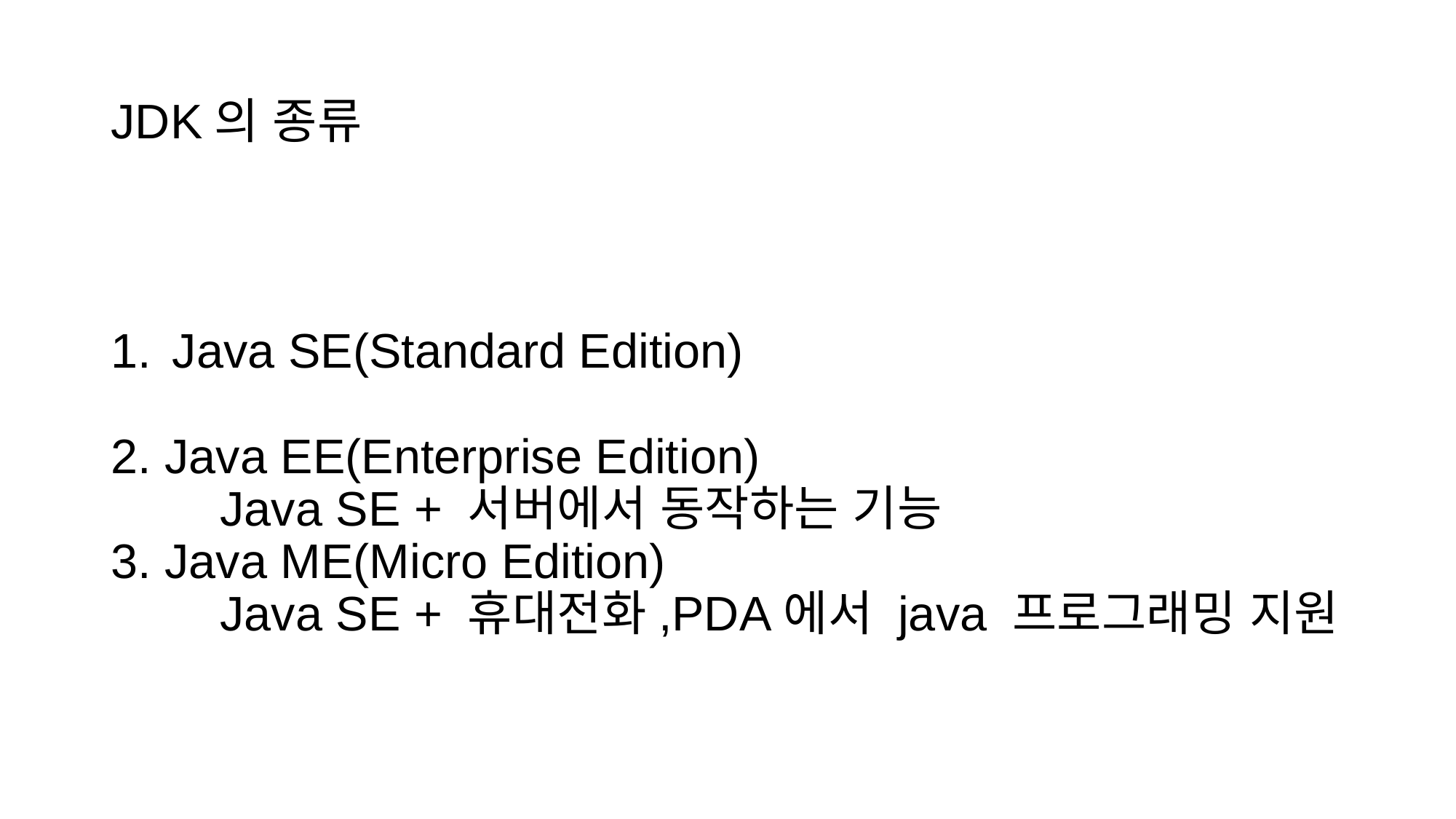

# JDK의 종류
Java SE(Standard Edition)

2. Java EE(Enterprise Edition)
	Java SE + 서버에서 동작하는 기능
3. Java ME(Micro Edition)
	Java SE + 휴대전화,PDA에서 java 프로그래밍 지원